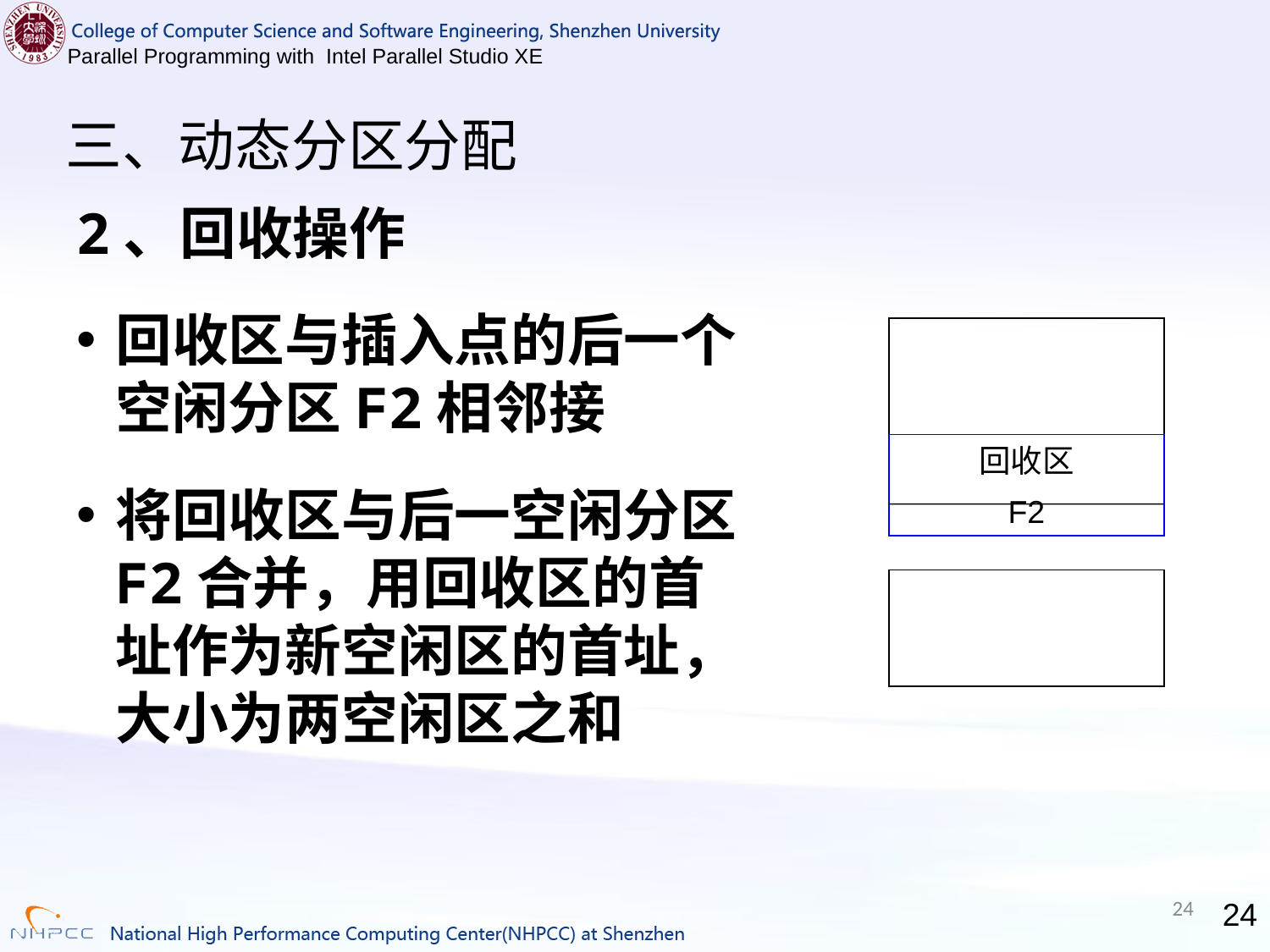

# 三、动态分区分配
2、回收操作
回收区与插入点的后一个空闲分区F2相邻接
将回收区与后一空闲分区F2合并，用回收区的首址作为新空闲区的首址，大小为两空闲区之和

回收区
F2

24
24